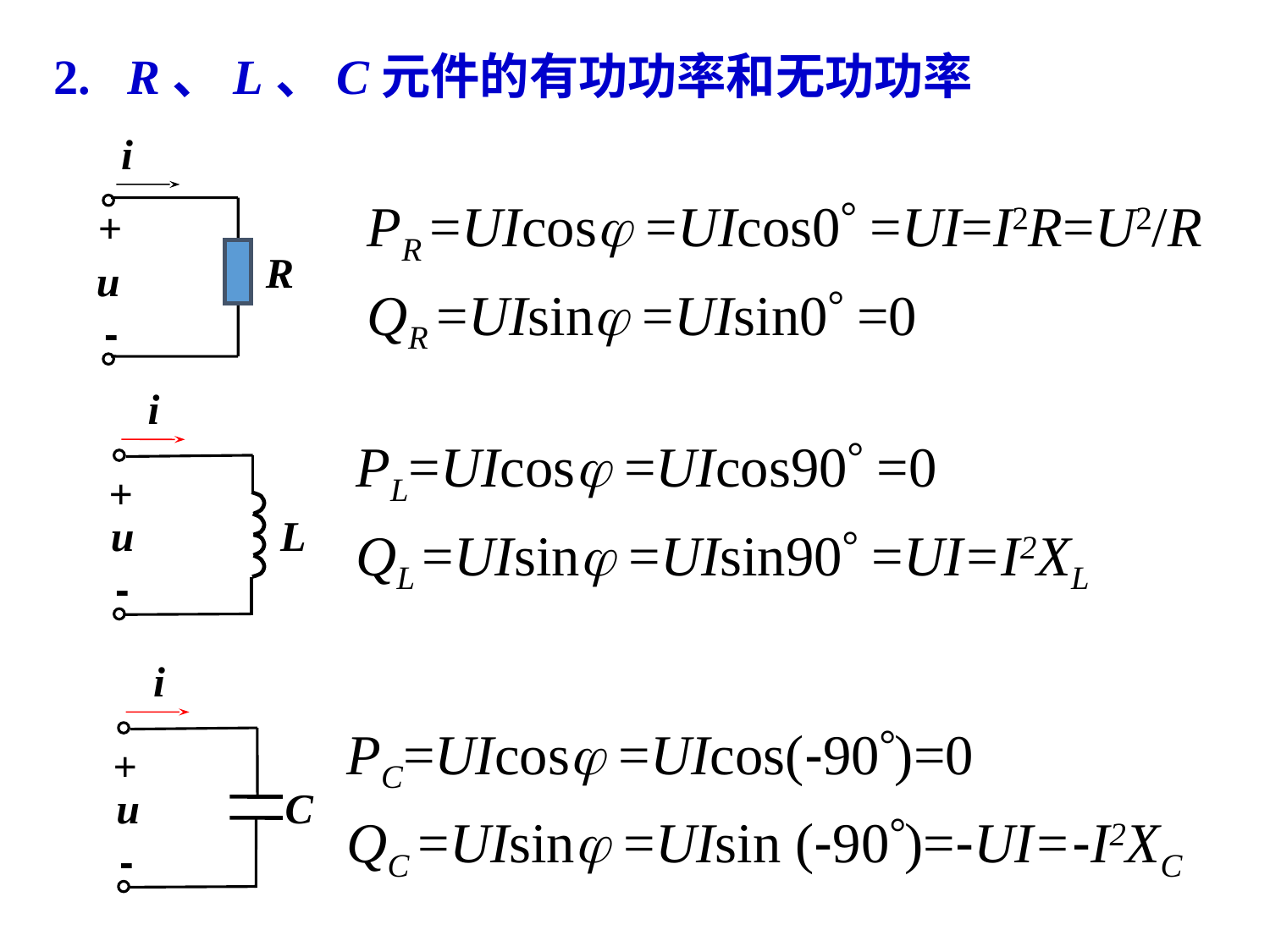

2.   R、L、C元件的有功功率和无功功率
i

+

R
u
-

PR =UIcosϕ =UIcos0° =UI=I2R=U2/R
QR =UIsinϕ =UIsin0° =0
i

+
u
L

-

PL=UIcosϕ =UIcos90° =0
QL =UIsinϕ =UIsin90° =UI=I2XL
i

+
u
C

-

PC=UIcosϕ =UIcos(-90°)=0
QC =UIsinϕ =UIsin (-90°)=-UI=-I2XC